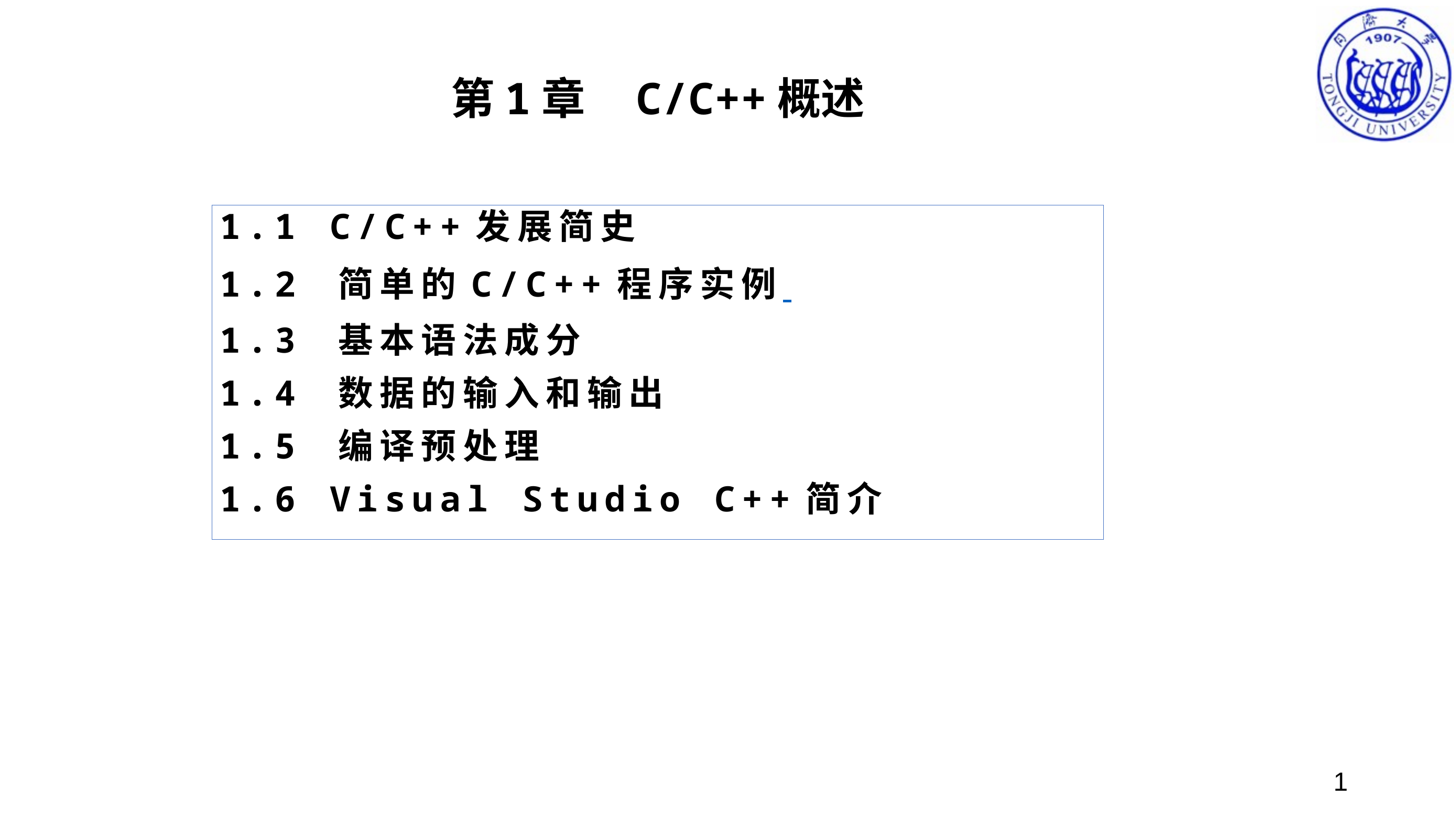

# 第1章    C/C++概述
1.1 C/C++发展简史
1.2 简单的C/C++程序实例
1.3 基本语法成分
1.4 数据的输入和输出
1.5 编译预处理
1.6 Visual Studio C++简介
1